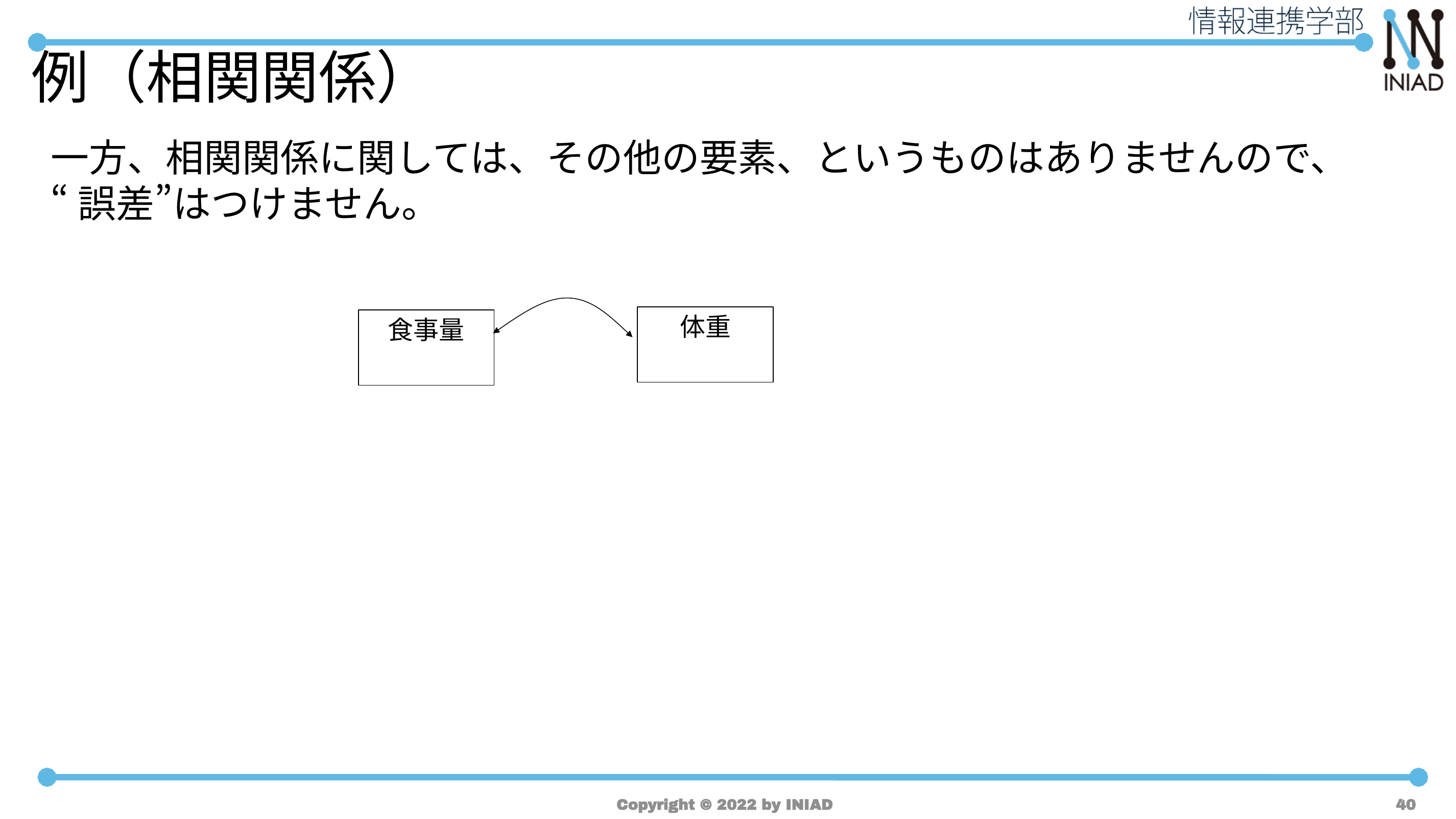

# 例（相関関係）
一方、相関関係に関しては、その他の要素、というものはありませんので、
“誤差”はつけません。

体重
食事量
Copyright © 2022 by INIAD
40